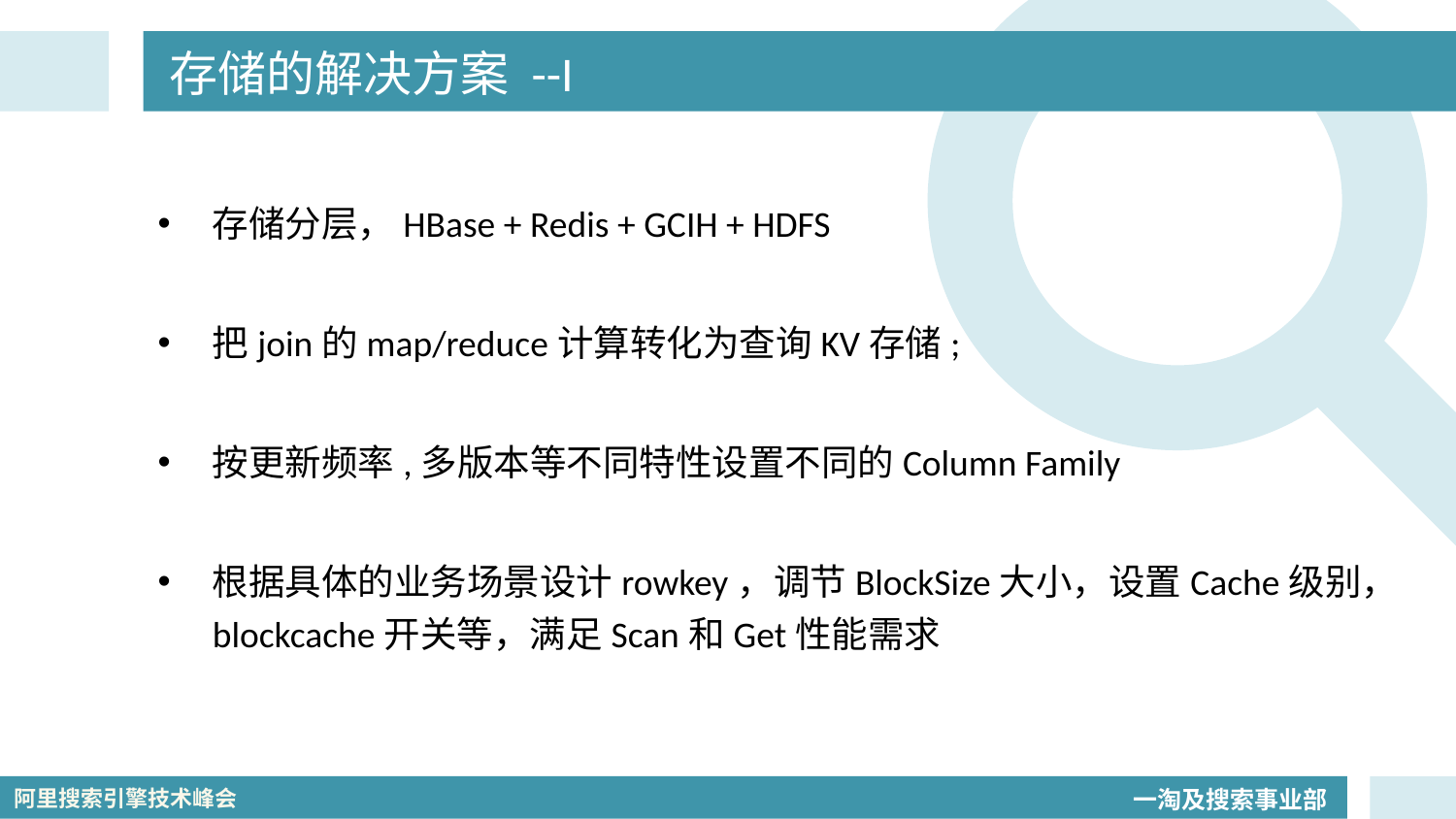

# 存储的解决方案 --I

存储分层，HBase + Redis + GCIH + HDFS

把join的map/reduce计算转化为查询KV存储;

按更新频率,多版本等不同特性设置不同的Column Family

根据具体的业务场景设计rowkey，调节BlockSize大小，设置Cache级别，blockcache开关等，满足Scan和Get性能需求